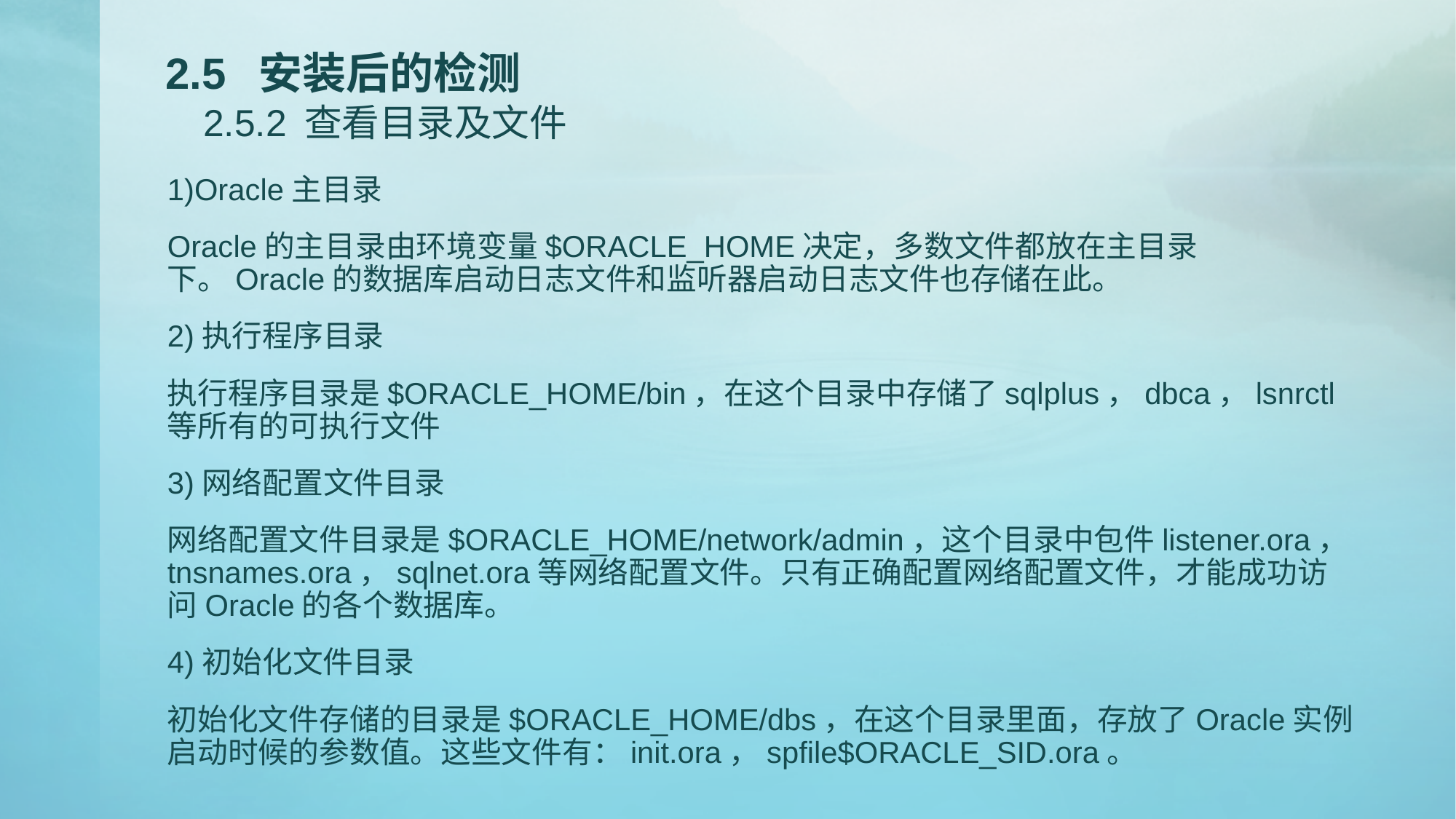

# 2.5  安装后的检测 2.5.2 查看目录及文件
1)Oracle主目录
Oracle的主目录由环境变量$ORACLE_HOME决定，多数文件都放在主目录下。Oracle的数据库启动日志文件和监听器启动日志文件也存储在此。
2)执行程序目录
执行程序目录是$ORACLE_HOME/bin，在这个目录中存储了sqlplus，dbca，lsnrctl等所有的可执行文件
3)网络配置文件目录
网络配置文件目录是$ORACLE_HOME/network/admin，这个目录中包件listener.ora，tnsnames.ora，sqlnet.ora等网络配置文件。只有正确配置网络配置文件，才能成功访问Oracle的各个数据库。
4)初始化文件目录
初始化文件存储的目录是$ORACLE_HOME/dbs，在这个目录里面，存放了Oracle实例启动时候的参数值。这些文件有：init.ora，spfile$ORACLE_SID.ora。